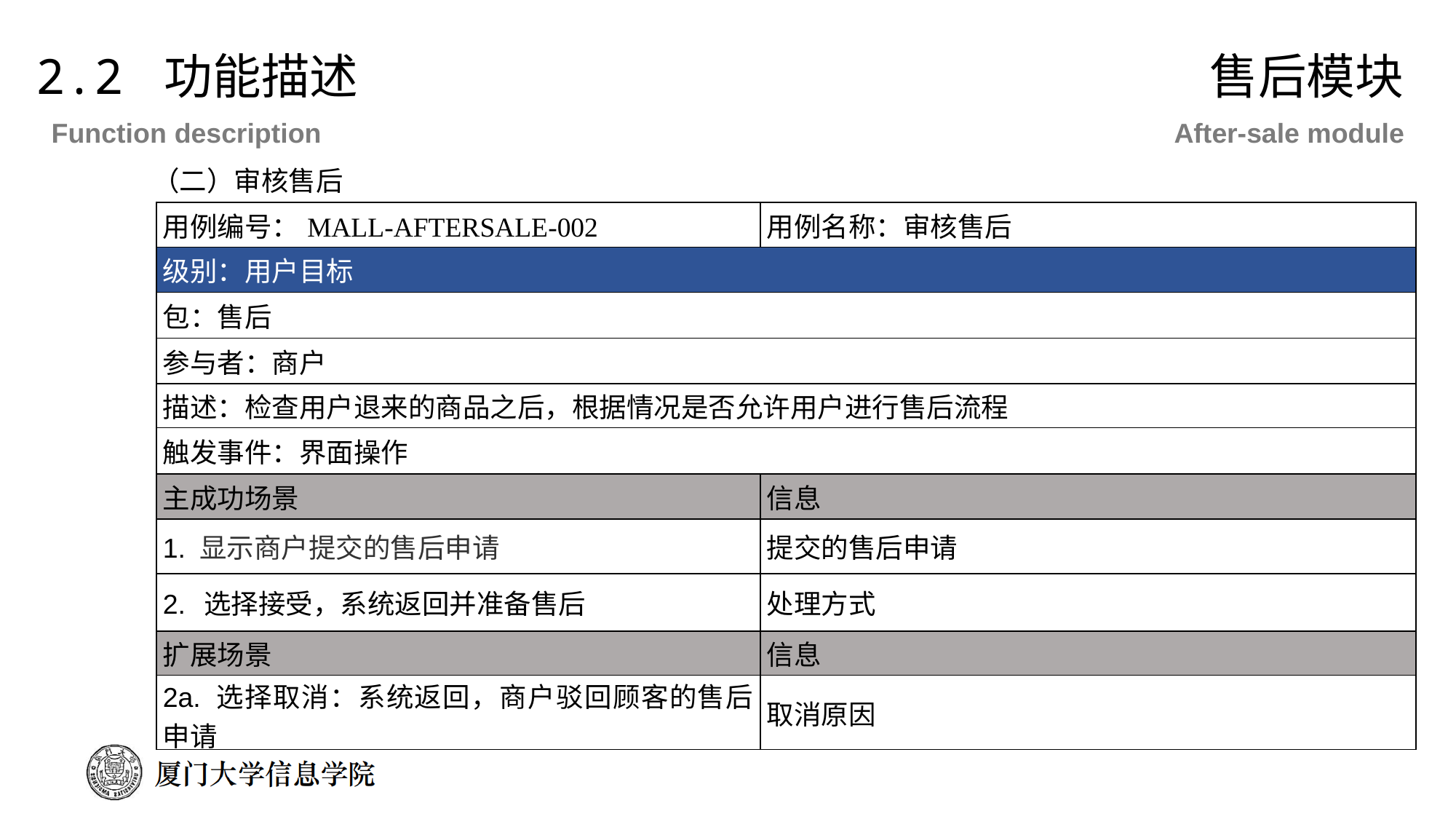

2.2 功能描述
售后模块
Function description
After-sale module
（二）审核售后
| 用例编号：MALL-AFTERSALE-002 | 用例名称：审核售后 |
| --- | --- |
| 级别：用户目标 |  |
| 包：售后 |  |
| 参与者：商户 |  |
| 描述：检查用户退来的商品之后，根据情况是否允许用户进行售后流程 |  |
| 触发事件：界面操作 |  |
| 主成功场景 | 信息 |
| 1. 显示商户提交的售后申请 | 提交的售后申请 |
| 选择接受，系统返回并准备售后 | 处理方式 |
| 扩展场景 | 信息 |
| 2a. 选择取消：系统返回，商户驳回顾客的售后申请 | 取消原因 |